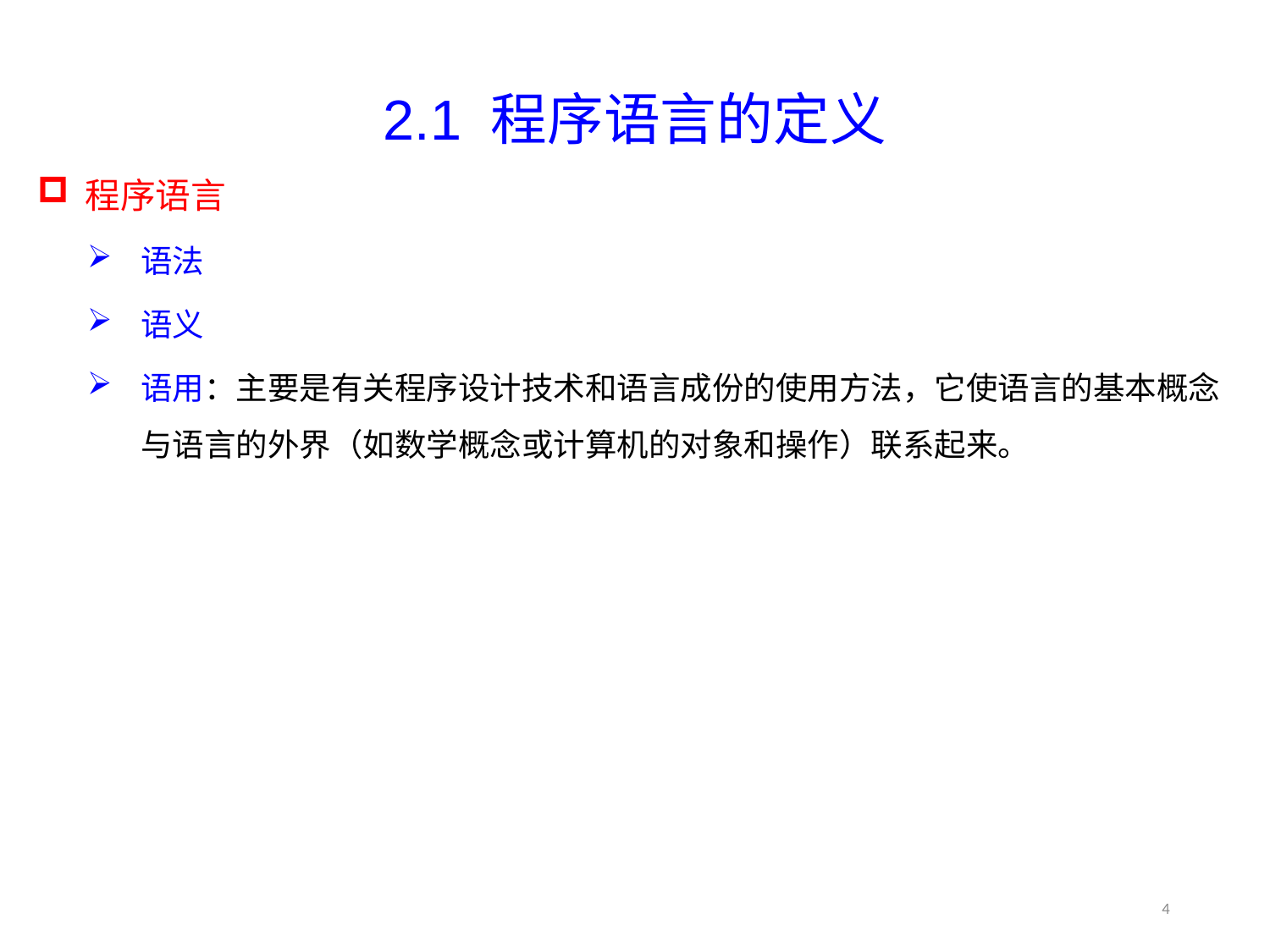

2.1 程序语言的定义
2.1 程序语言的定义
程序语言
语法
语义
语用：主要是有关程序设计技术和语言成份的使用方法，它使语言的基本概念与语言的外界（如数学概念或计算机的对象和操作）联系起来。
4